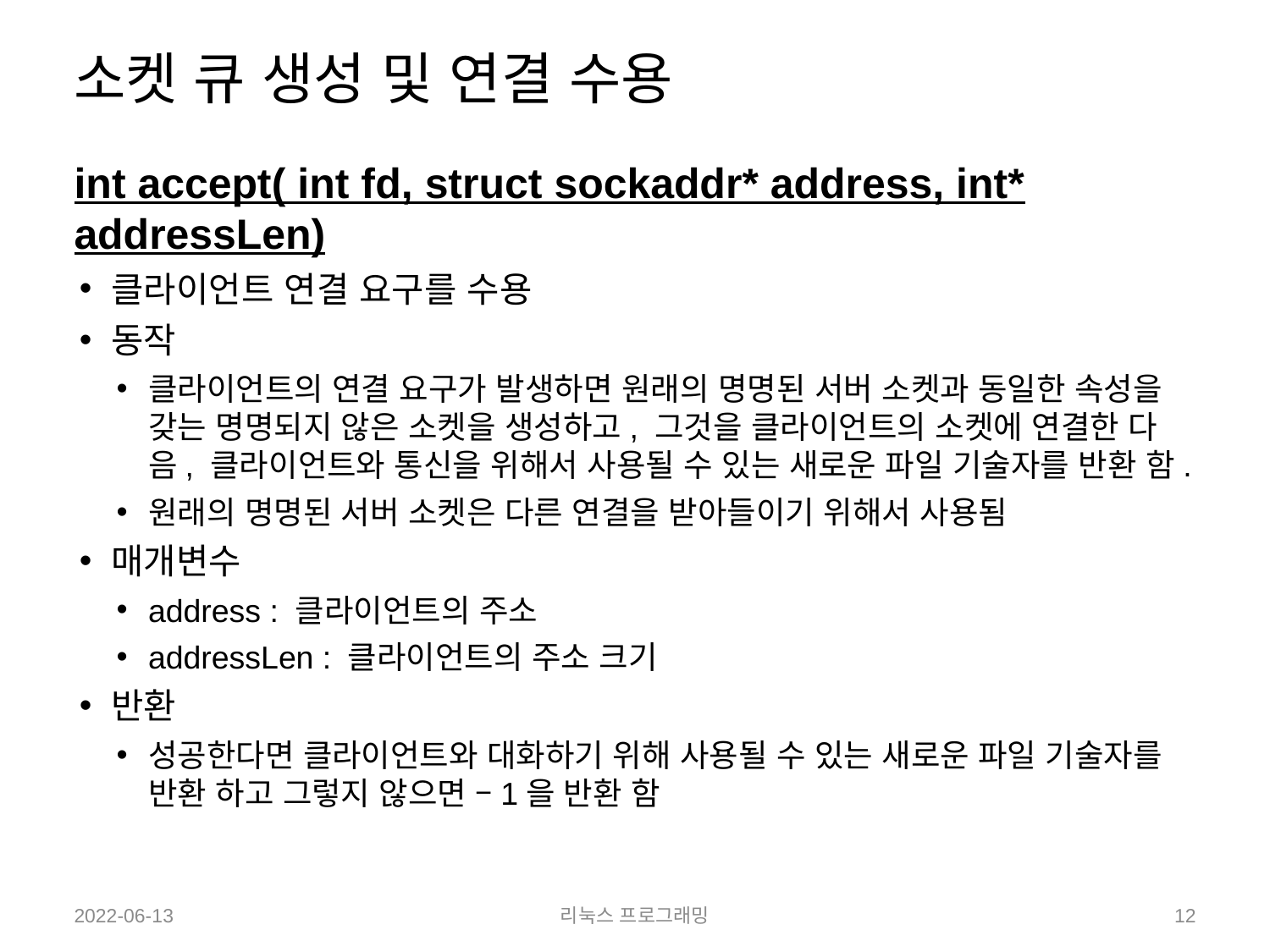

# 소켓 큐 생성 및 연결 수용
int accept( int fd, struct sockaddr* address, int* addressLen)
클라이언트 연결 요구를 수용
동작
클라이언트의 연결 요구가 발생하면 원래의 명명된 서버 소켓과 동일한 속성을 갖는 명명되지 않은 소켓을 생성하고, 그것을 클라이언트의 소켓에 연결한 다음, 클라이언트와 통신을 위해서 사용될 수 있는 새로운 파일 기술자를 반환 함.
원래의 명명된 서버 소켓은 다른 연결을 받아들이기 위해서 사용됨
매개변수
address : 클라이언트의 주소
addressLen : 클라이언트의 주소 크기
반환
성공한다면 클라이언트와 대화하기 위해 사용될 수 있는 새로운 파일 기술자를 반환 하고 그렇지 않으면 –1을 반환 함
2022-06-13
리눅스 프로그래밍
12